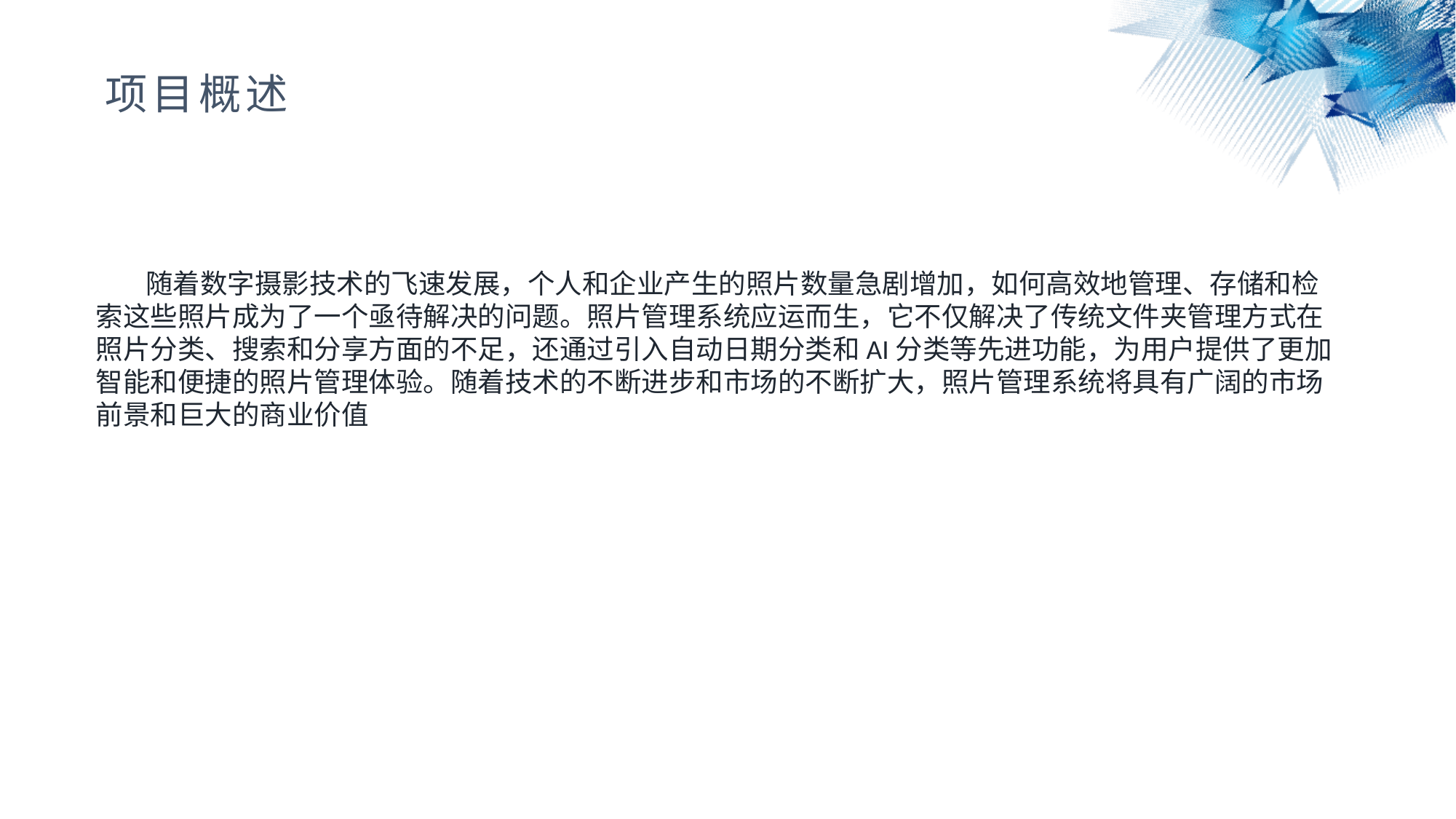

项目概述
       随着数字摄影技术的飞速发展，个人和企业产生的照片数量急剧增加，如何高效地管理、存储和检索这些照片成为了一个亟待解决的问题。照片管理系统应运而生，它不仅解决了传统文件夹管理方式在照片分类、搜索和分享方面的不足，还通过引入自动日期分类和AI分类等先进功能，为用户提供了更加智能和便捷的照片管理体验。随着技术的不断进步和市场的不断扩大，照片管理系统将具有广阔的市场前景和巨大的商业价值